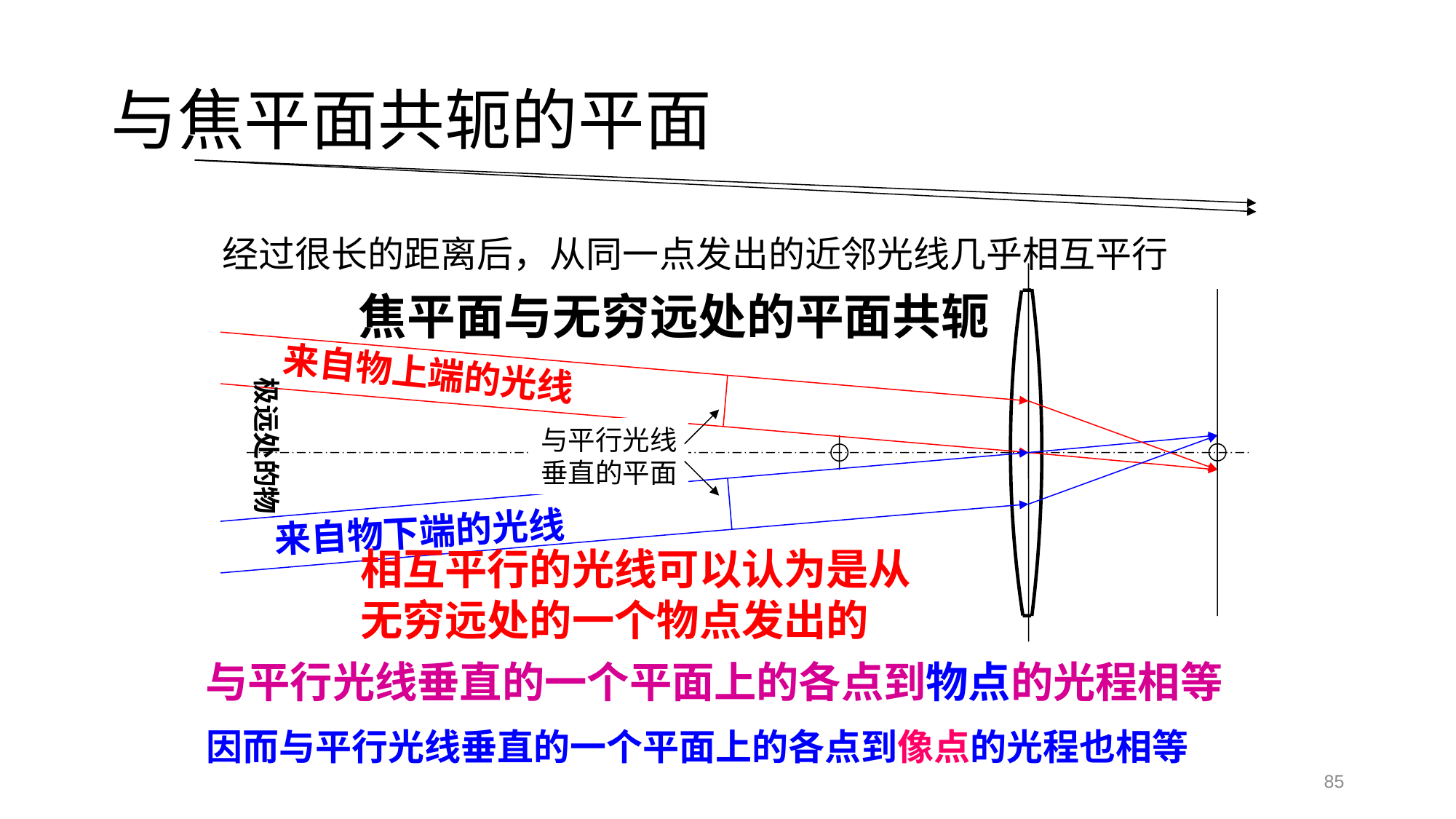

# 与焦平面共轭的平面

经过很长的距离后，从同一点发出的近邻光线几乎相互平行

焦平面与无穷远处的平面共轭

来自物上端的光线
极远处的物

与平行光线
垂直的平面

来自物下端的光线

相互平行的光线可以认为是从无穷远处的一个物点发出的
与平行光线垂直的一个平面上的各点到物点的光程相等
因而与平行光线垂直的一个平面上的各点到像点的光程也相等
85